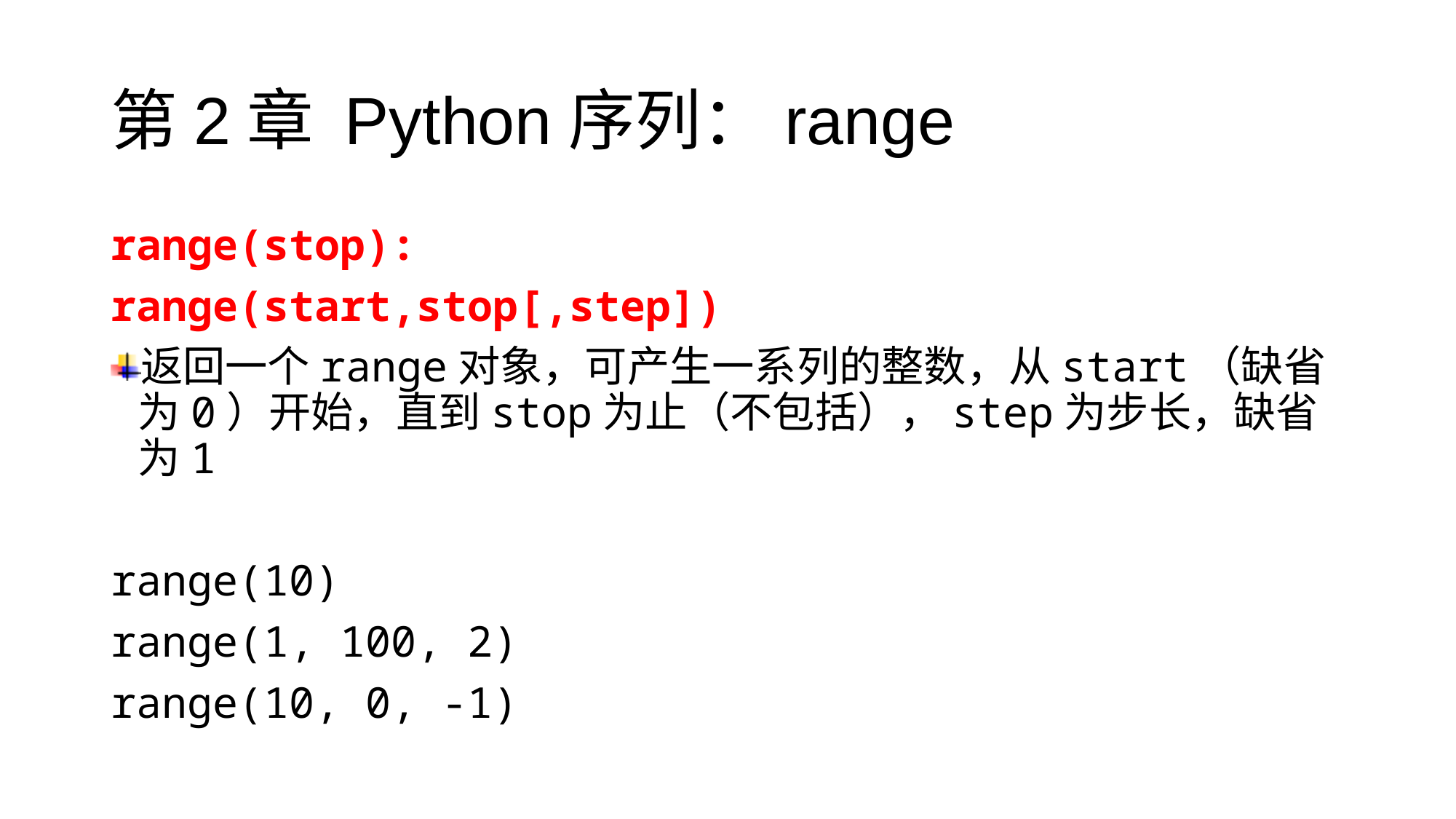

# 第2章 Python序列：range
range(stop):
range(start,stop[,step])
返回一个range对象，可产生一系列的整数，从start（缺省为0）开始，直到stop为止（不包括），step为步长，缺省为1

range(10)
range(1, 100, 2)
range(10, 0, -1)